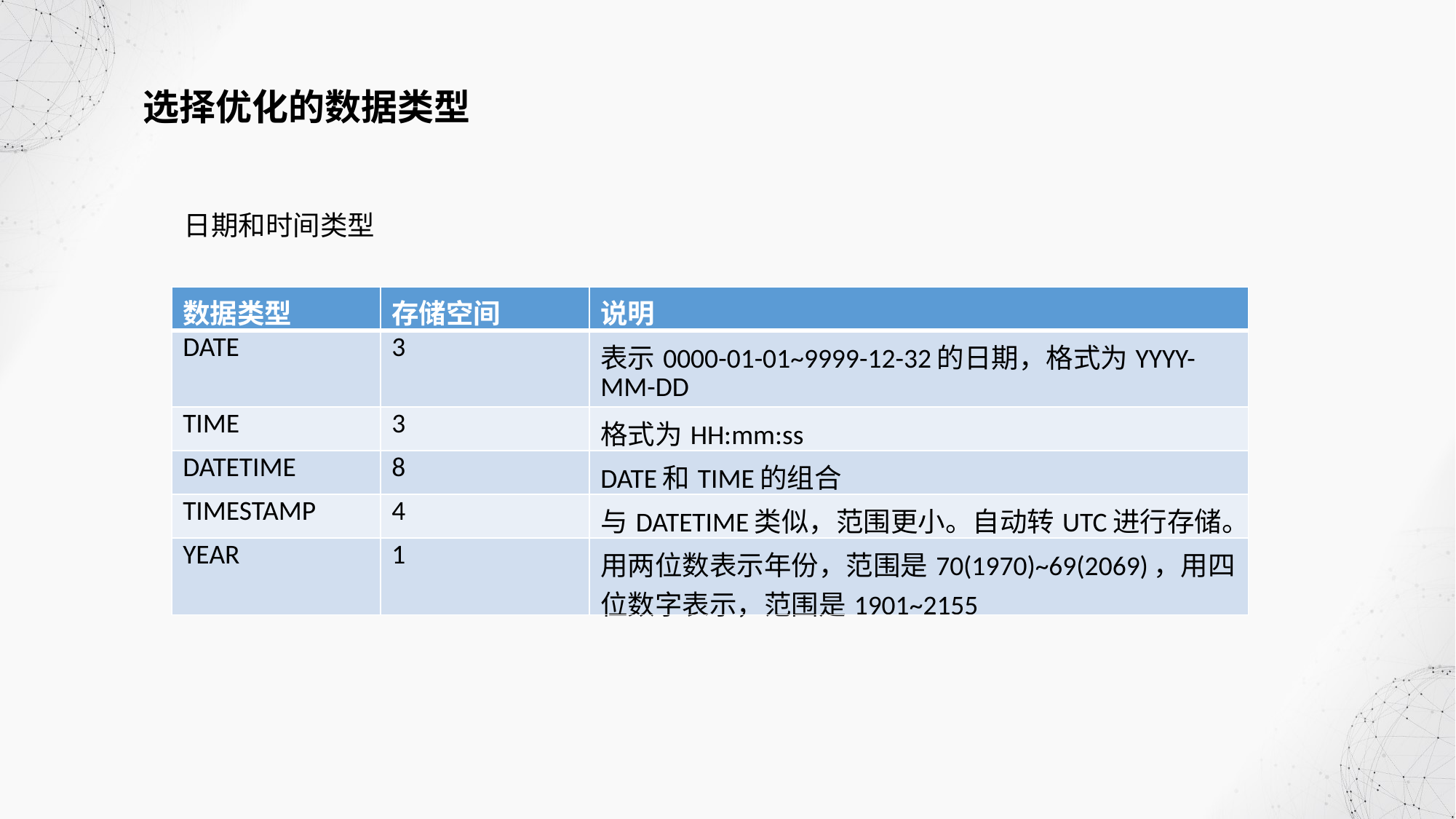

选择优化的数据类型

日期和时间类型
| 数据类型 | 存储空间 | 说明 |
| --- | --- | --- |
| DATE | 3 | 表示0000-01-01~9999-12-32的日期，格式为YYYY-MM-DD |
| TIME | 3 | 格式为HH:mm:ss |
| DATETIME | 8 | DATE和TIME的组合 |
| TIMESTAMP | 4 | 与DATETIME类似，范围更小。自动转UTC进行存储。 |
| YEAR | 1 | 用两位数表示年份，范围是70(1970)~69(2069)，用四位数字表示，范围是1901~2155 |